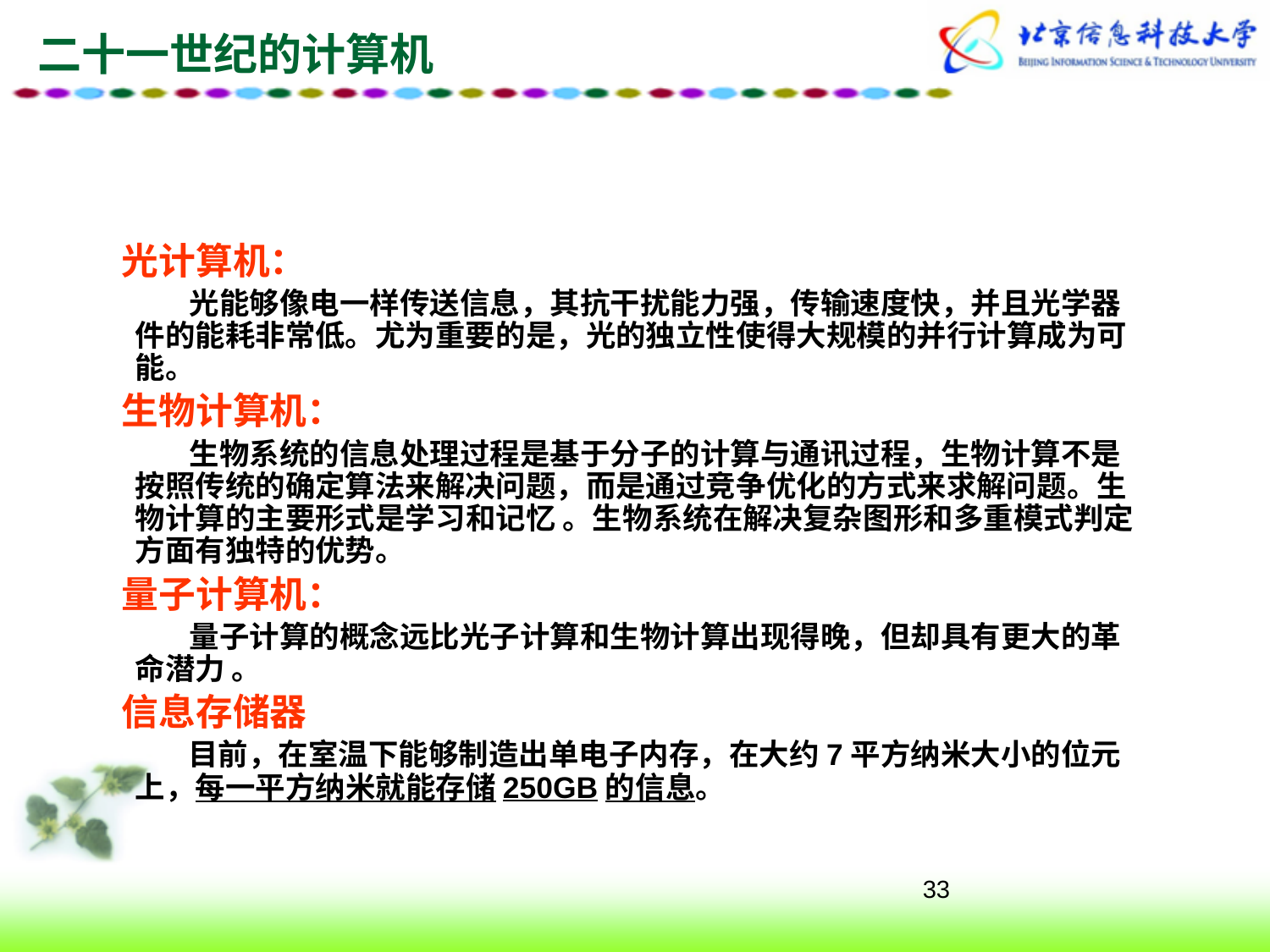

# 二十一世纪的计算机
    光计算机：
              光能够像电一样传送信息，其抗干扰能力强，传输速度快，并且光学器件的能耗非常低。尤为重要的是，光的独立性使得大规模的并行计算成为可能。
    生物计算机：
              生物系统的信息处理过程是基于分子的计算与通讯过程，生物计算不是按照传统的确定算法来解决问题，而是通过竞争优化的方式来求解问题。生物计算的主要形式是学习和记忆 。生物系统在解决复杂图形和多重模式判定方面有独特的优势。
    量子计算机：
              量子计算的概念远比光子计算和生物计算出现得晚，但却具有更大的革命潜力 。
    信息存储器
　　      目前，在室温下能够制造出单电子内存，在大约7平方纳米大小的位元上，每一平方纳米就能存储250GB的信息。
33